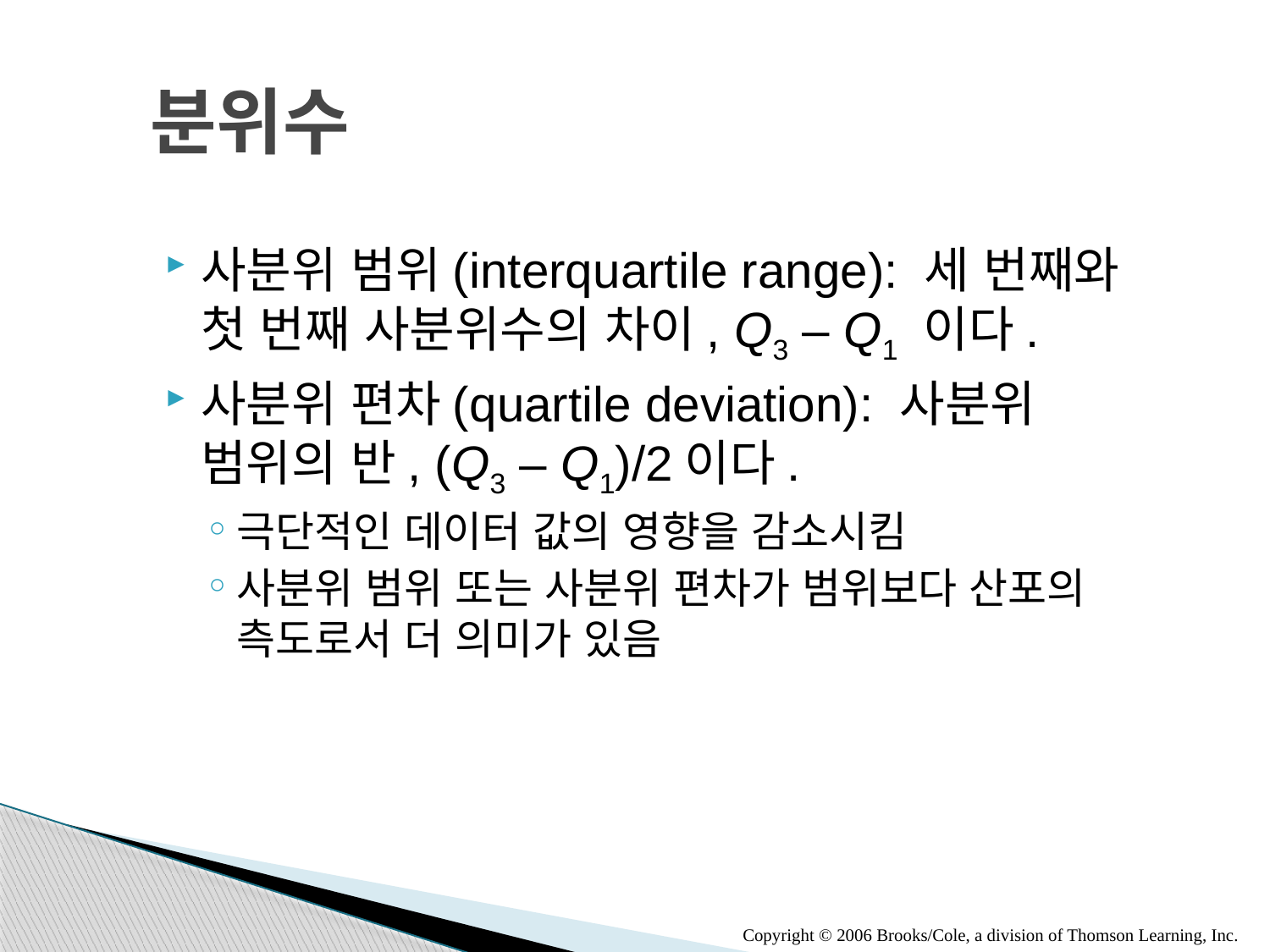

# 분위수
사분위 범위(interquartile range): 세 번째와 첫 번째 사분위수의 차이, Q3 – Q1 이다.
사분위 편차(quartile deviation): 사분위 범위의 반, (Q3 – Q1)/2이다.
극단적인 데이터 값의 영향을 감소시킴
사분위 범위 또는 사분위 편차가 범위보다 산포의 측도로서 더 의미가 있음